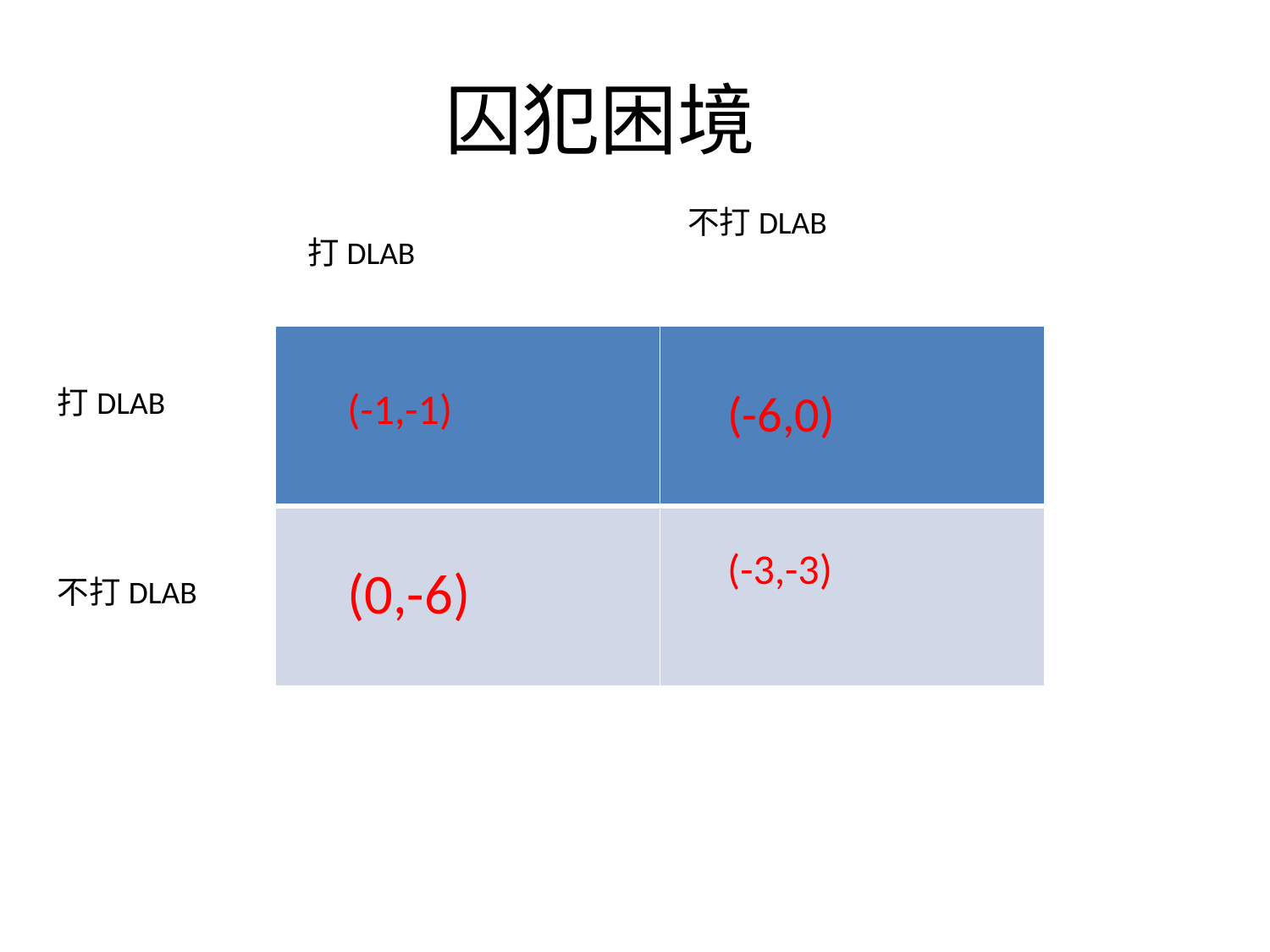

# 囚犯困境
不打DLAB
打DLAB
|  |  |
| --- | --- |
|  |  |
打DLAB
(-1,-1)
(-6,0)
(-3,-3)
(0,-6)
不打DLAB